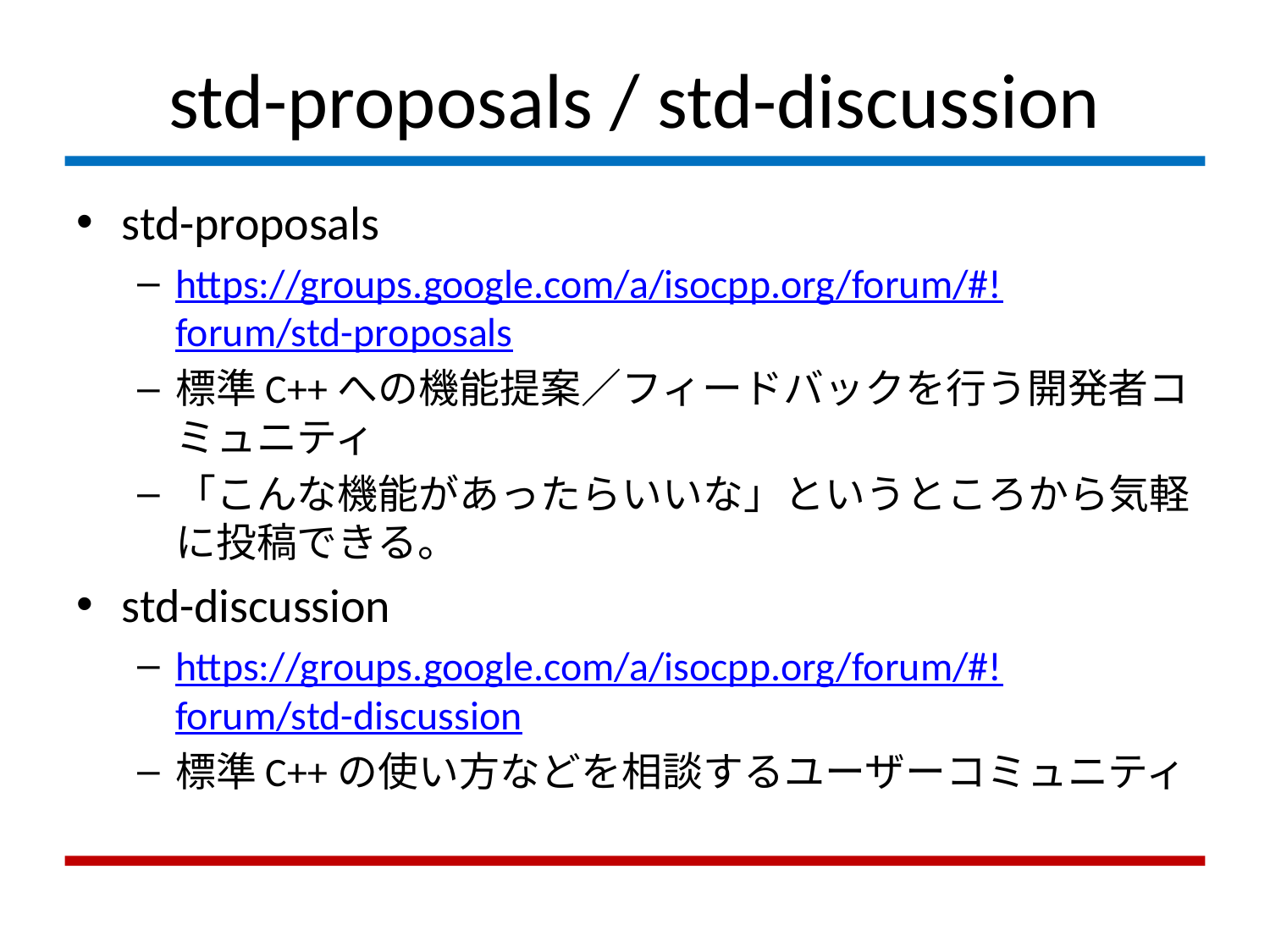

# std-proposals / std-discussion
std-proposals
https://groups.google.com/a/isocpp.org/forum/#!forum/std-proposals
標準C++への機能提案／フィードバックを行う開発者コミュニティ
「こんな機能があったらいいな」というところから気軽に投稿できる。
std-discussion
https://groups.google.com/a/isocpp.org/forum/#!forum/std-discussion
標準C++の使い方などを相談するユーザーコミュニティ